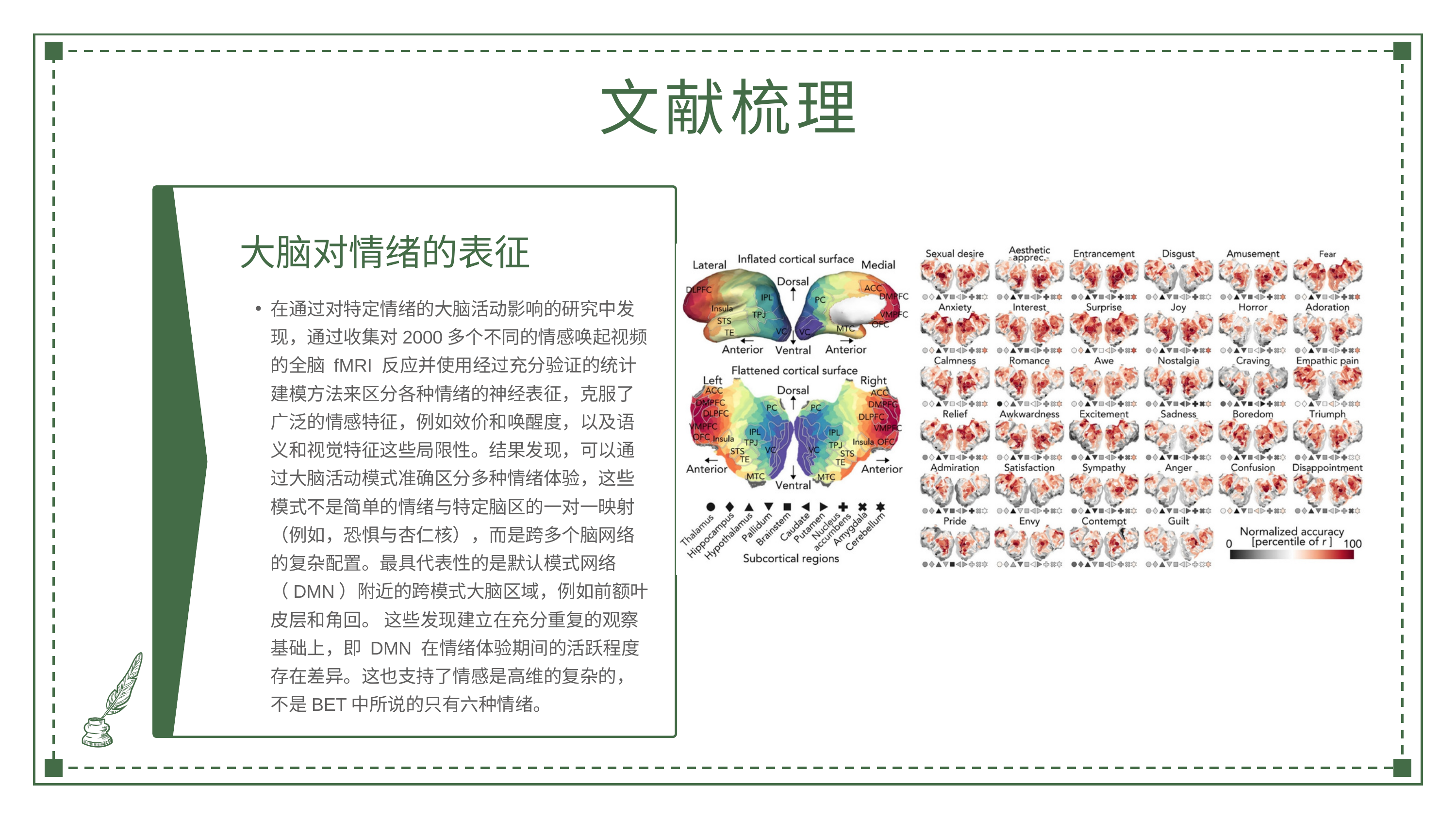

文献梳理

大脑对情绪的表征

在通过对特定情绪的大脑活动影响的研究中发现，通过收集对2000多个不同的情感唤起视频的全脑 fMRI 反应并使用经过充分验证的统计建模方法来区分各种情绪的神经表征，克服了广泛的情感特征，例如效价和唤醒度，以及语义和视觉特征这些局限性。结果发现，可以通过大脑活动模式准确区分多种情绪体验，这些模式不是简单的情绪与特定脑区的一对一映射（例如，恐惧与杏仁核），而是跨多个脑网络的复杂配置。最具代表性的是默认模式网络（DMN）附近的跨模式大脑区域，例如前额叶皮层和角回。 这些发现建立在充分重复的观察基础上，即 DMN 在情绪体验期间的活跃程度存在差异。这也支持了情感是高维的复杂的，不是BET中所说的只有六种情绪。